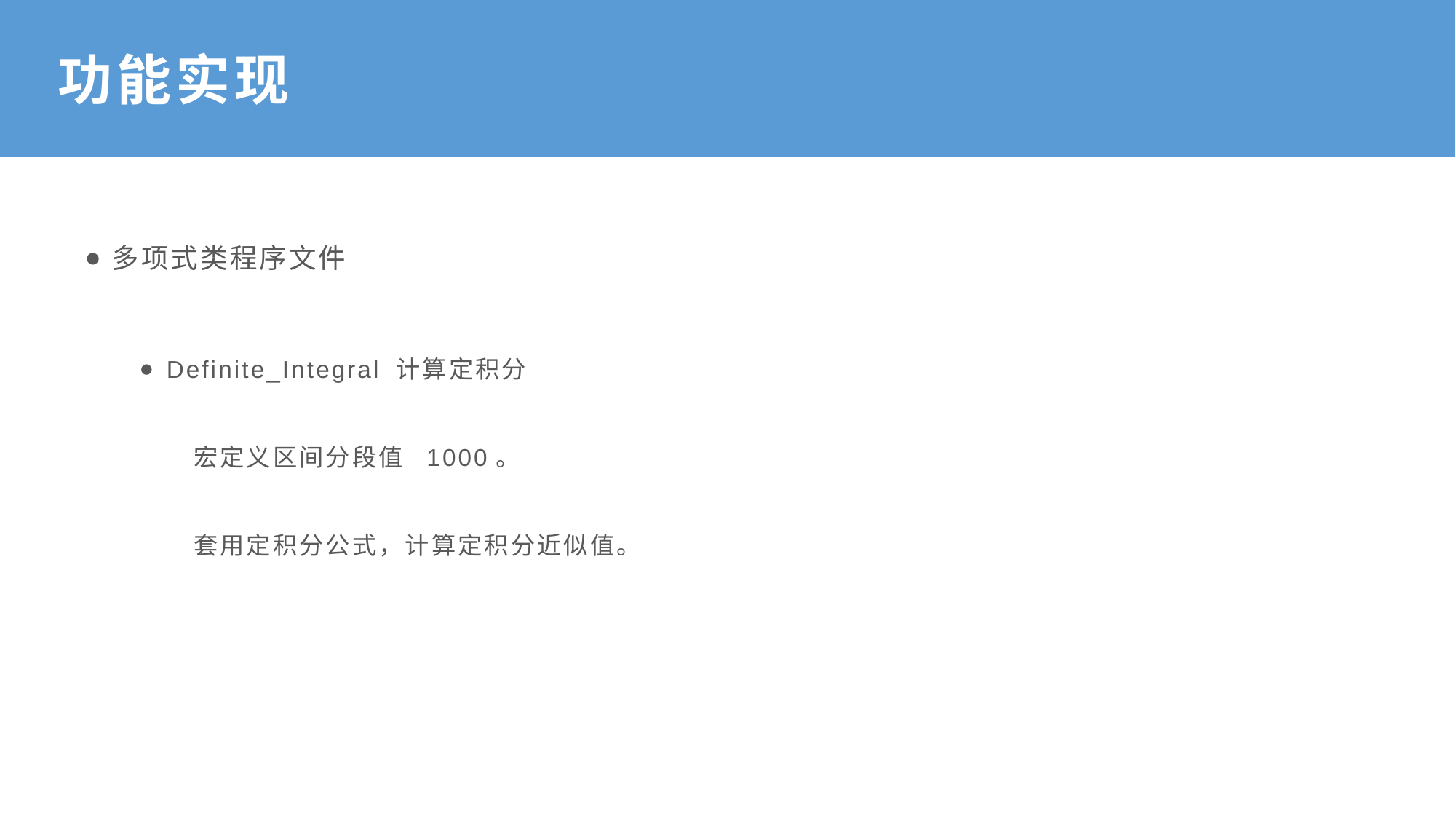

# 功能实现

多项式类程序文件

Definite_Integral 计算定积分

宏定义区间分段值  1000。

套用定积分公式，计算定积分近似值。